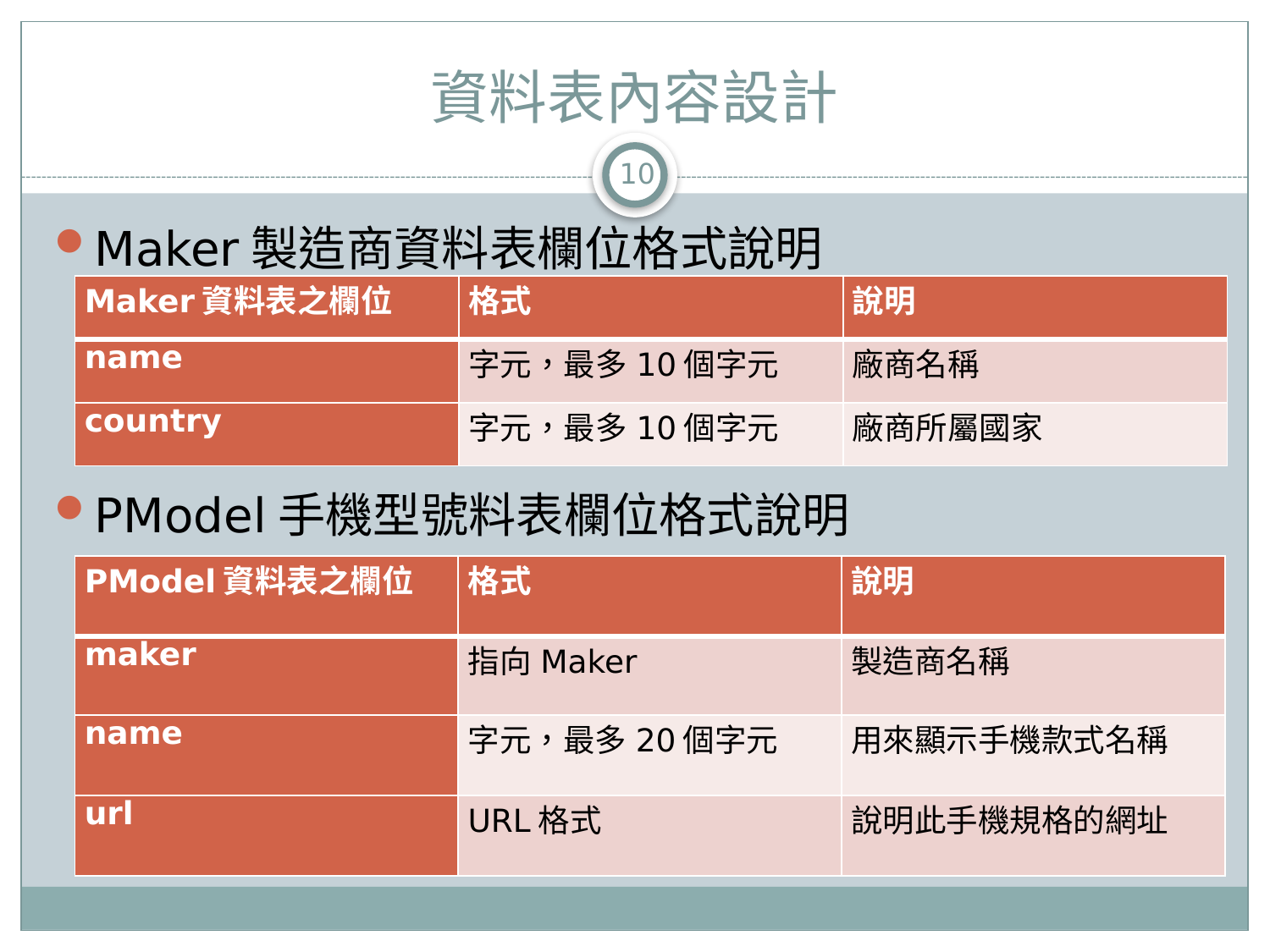

# 資料表內容設計
10
Maker製造商資料表欄位格式說明

PModel手機型號料表欄位格式說明
| Maker資料表之欄位 | 格式 | 說明 |
| --- | --- | --- |
| name | 字元，最多10個字元 | 廠商名稱 |
| country | 字元，最多10個字元 | 廠商所屬國家 |
| PModel資料表之欄位 | 格式 | 說明 |
| --- | --- | --- |
| maker | 指向Maker | 製造商名稱 |
| name | 字元，最多20個字元 | 用來顯示手機款式名稱 |
| url | URL格式 | 說明此手機規格的網址 |